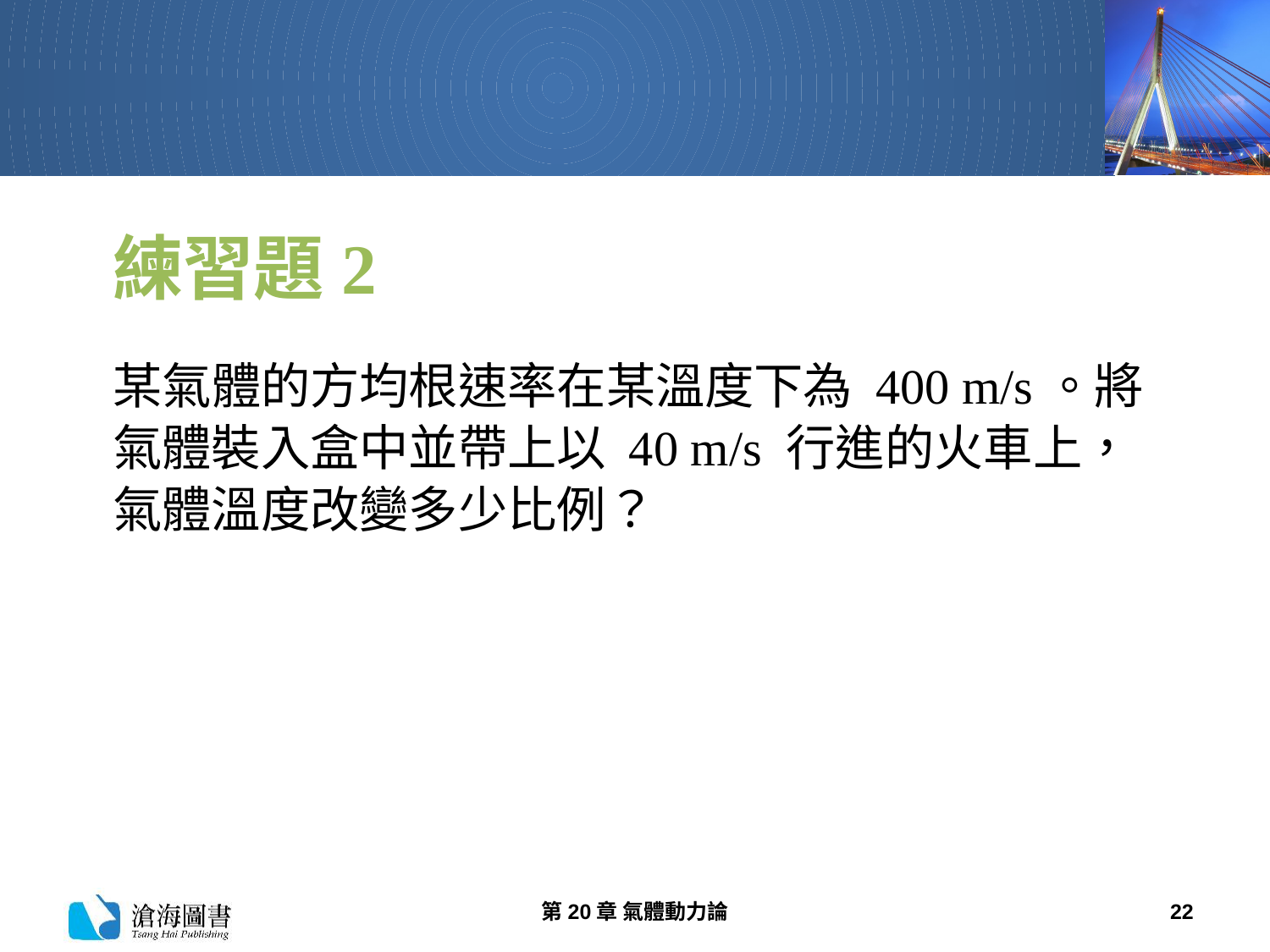

# 練習題2
某氣體的方均根速率在某溫度下為 400 m/s。將氣體裝入盒中並帶上以 40 m/s 行進的火車上，氣體溫度改變多少比例？

第20章 氣體動力論
22